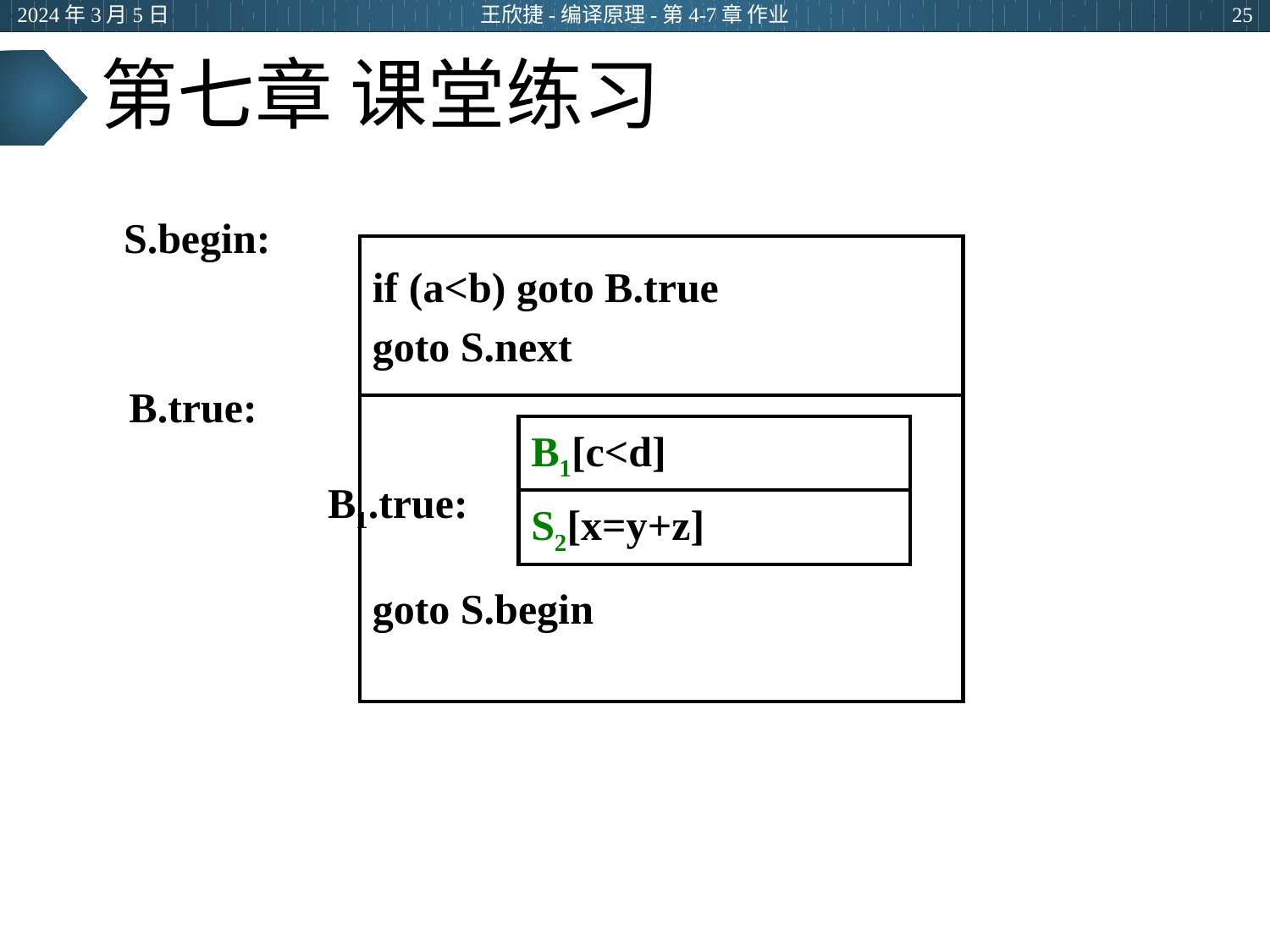

2024年3月5日
王欣捷-编译原理-第4-7章 作业
25
# 第七章 课堂练习
S.begin:
if (a<b) goto B.true
goto S.next
B.true:

goto S.begin
B1[c<d]
B1.true:
S2[x=y+z]